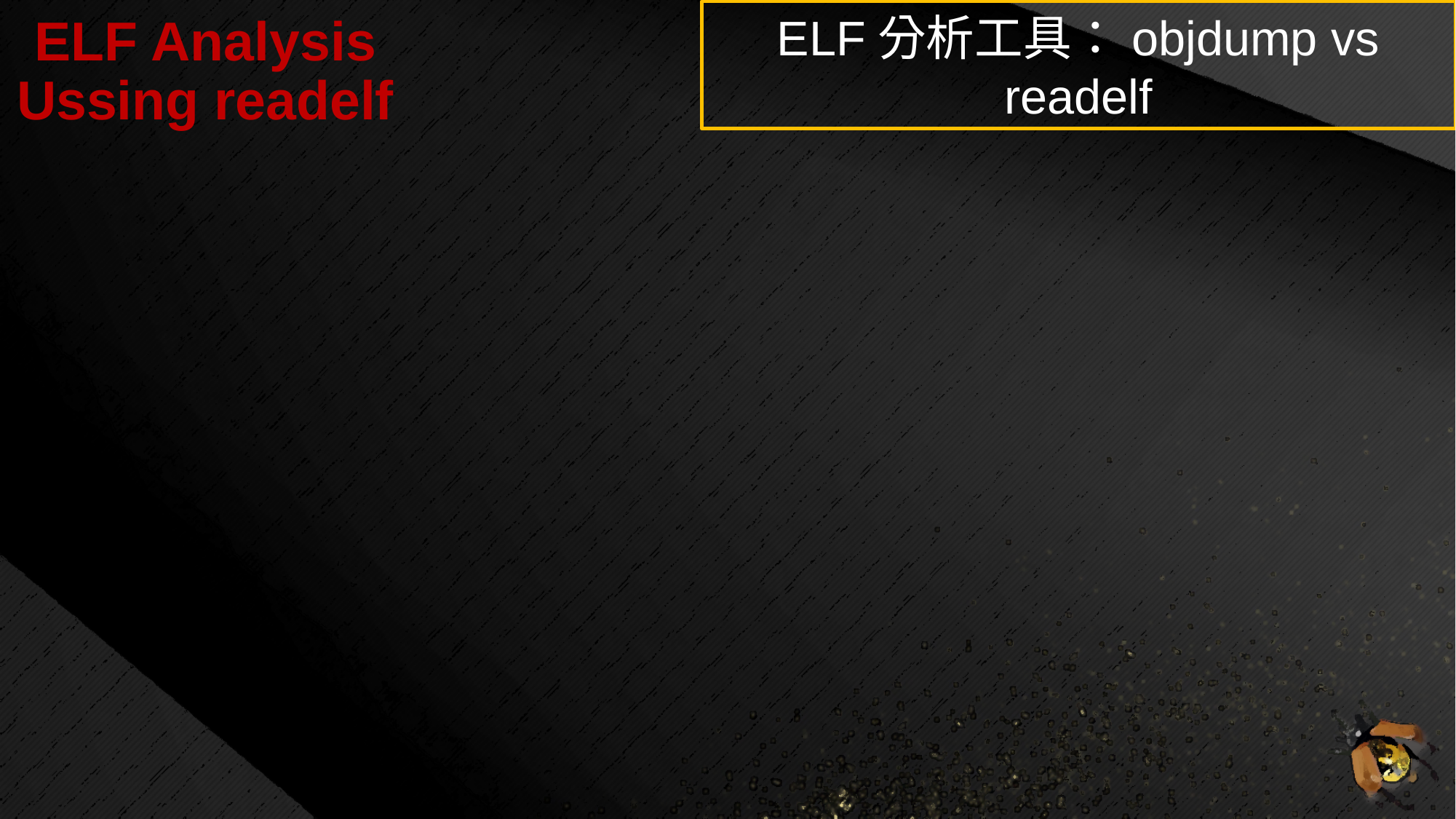

# ELF Analysis Ussing readelf
ELF分析工具：objdump vs readelf